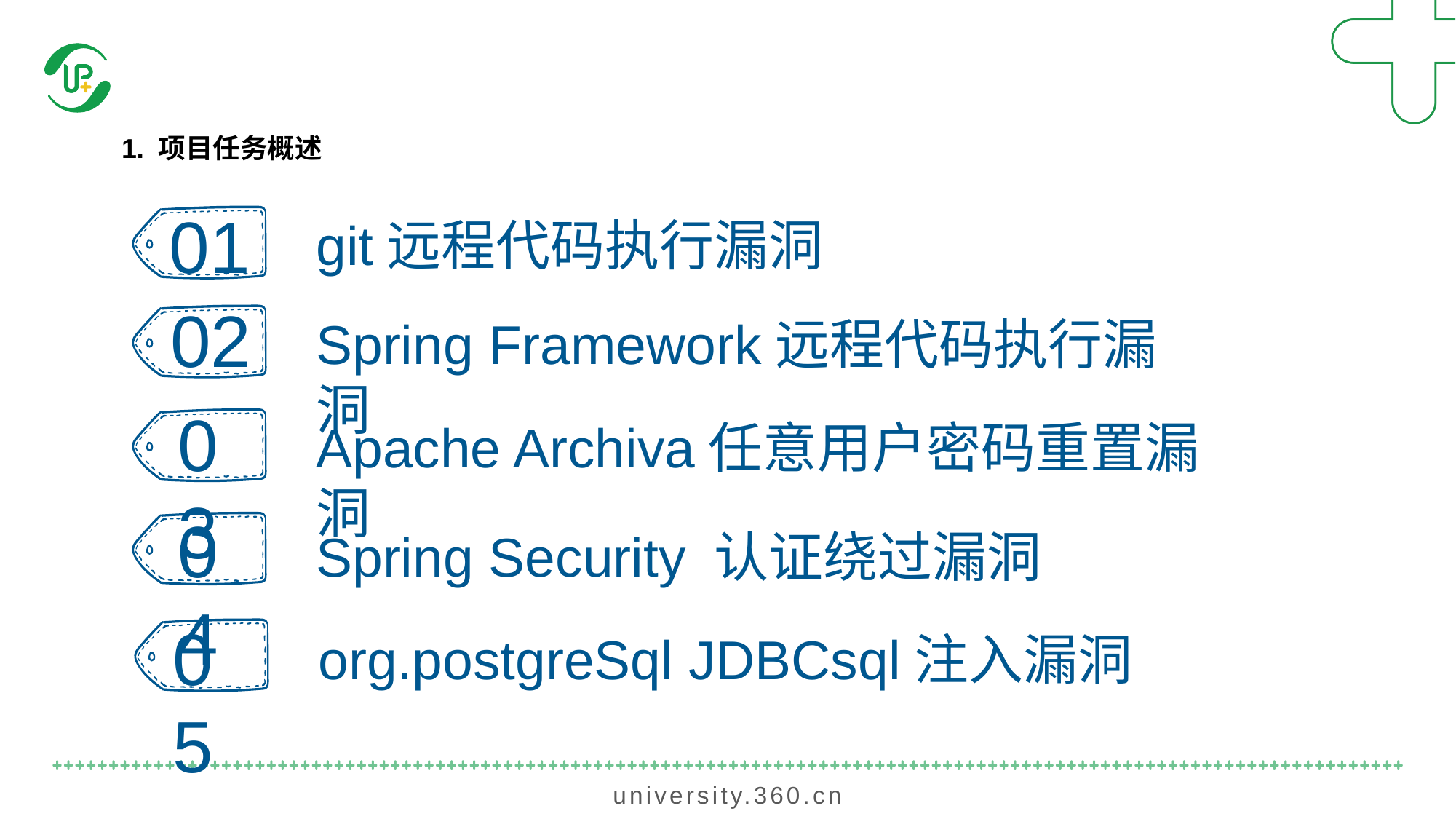

1. 项目任务概述
01
git远程代码执行漏洞

02

Spring Framework远程代码执行漏洞
03
Apache Archiva任意用户密码重置漏洞

04

Spring Security 认证绕过漏洞
05

org.postgreSql JDBCsql注入漏洞